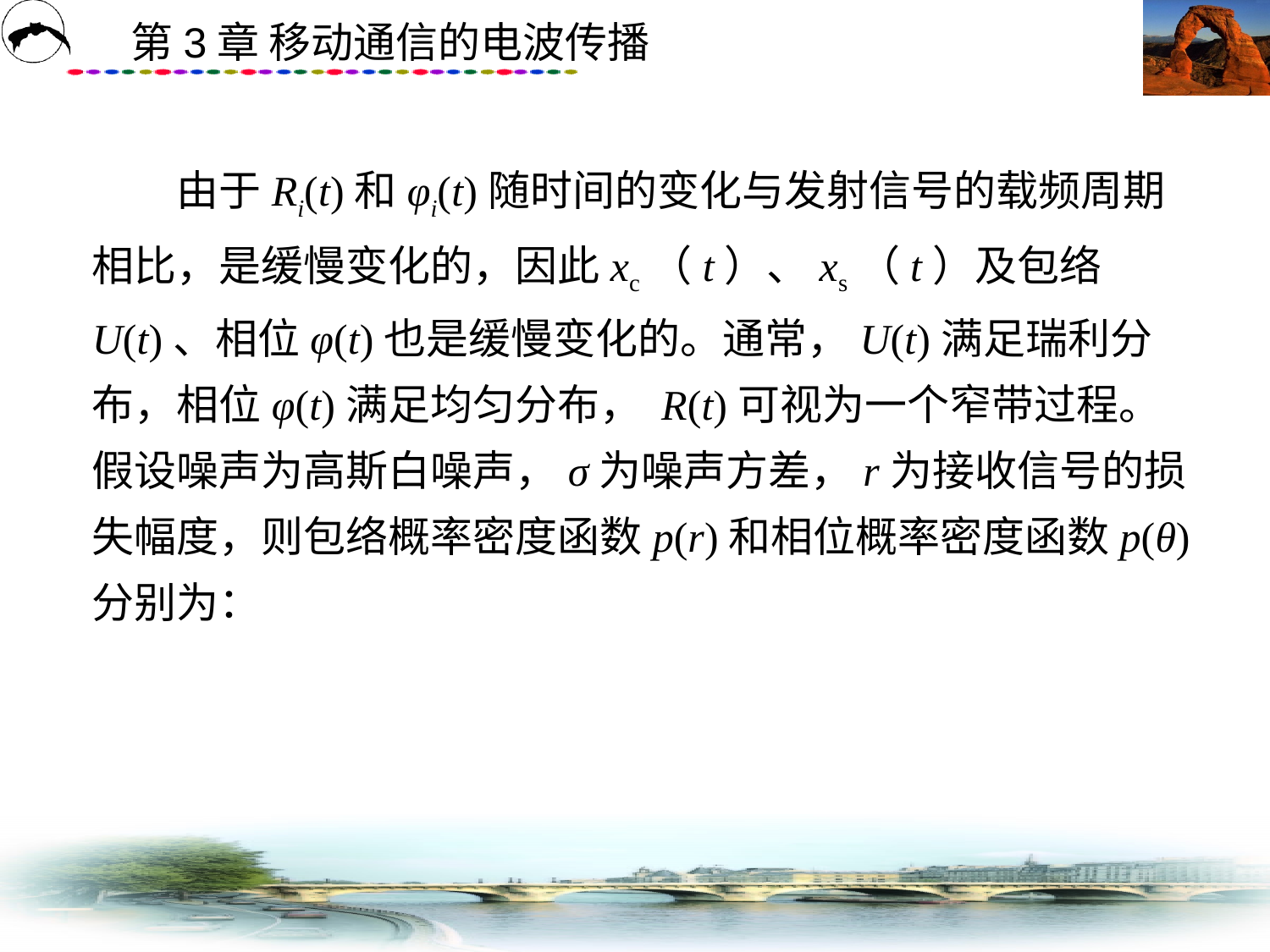

# 由于Ri(t)和φi(t)随时间的变化与发射信号的载频周期相比，是缓慢变化的，因此xc（t）、xs（t）及包络U(t)、相位φ(t)也是缓慢变化的。通常，U(t)满足瑞利分布，相位φ(t)满足均匀分布， R(t)可视为一个窄带过程。假设噪声为高斯白噪声，σ为噪声方差，r为接收信号的损失幅度，则包络概率密度函数p(r)和相位概率密度函数p(θ)分别为：